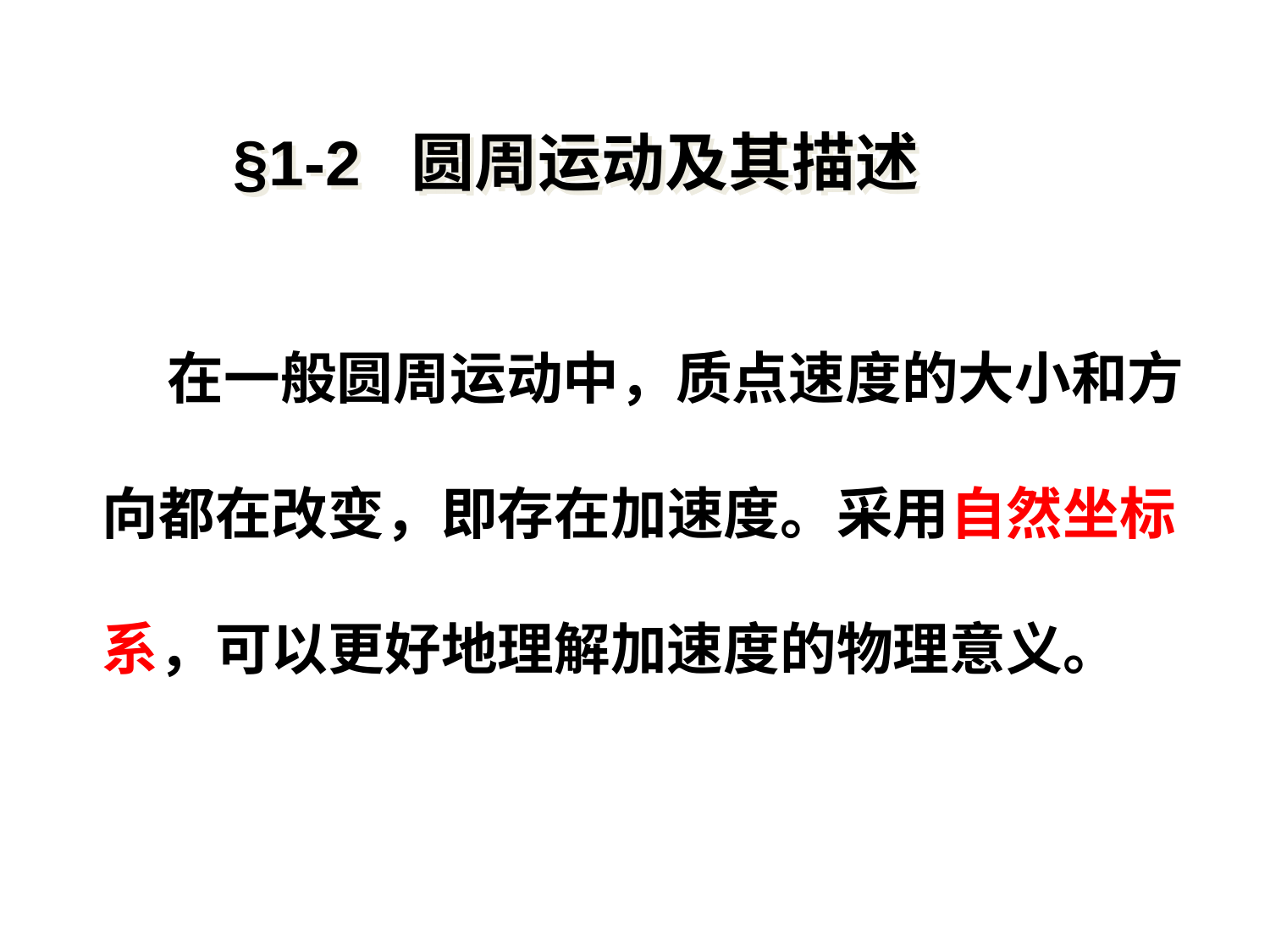

§1-2  圆周运动及其描述
    在一般圆周运动中，质点速度的大小和方

向都在改变，即存在加速度。采用自然坐标

系，可以更好地理解加速度的物理意义。